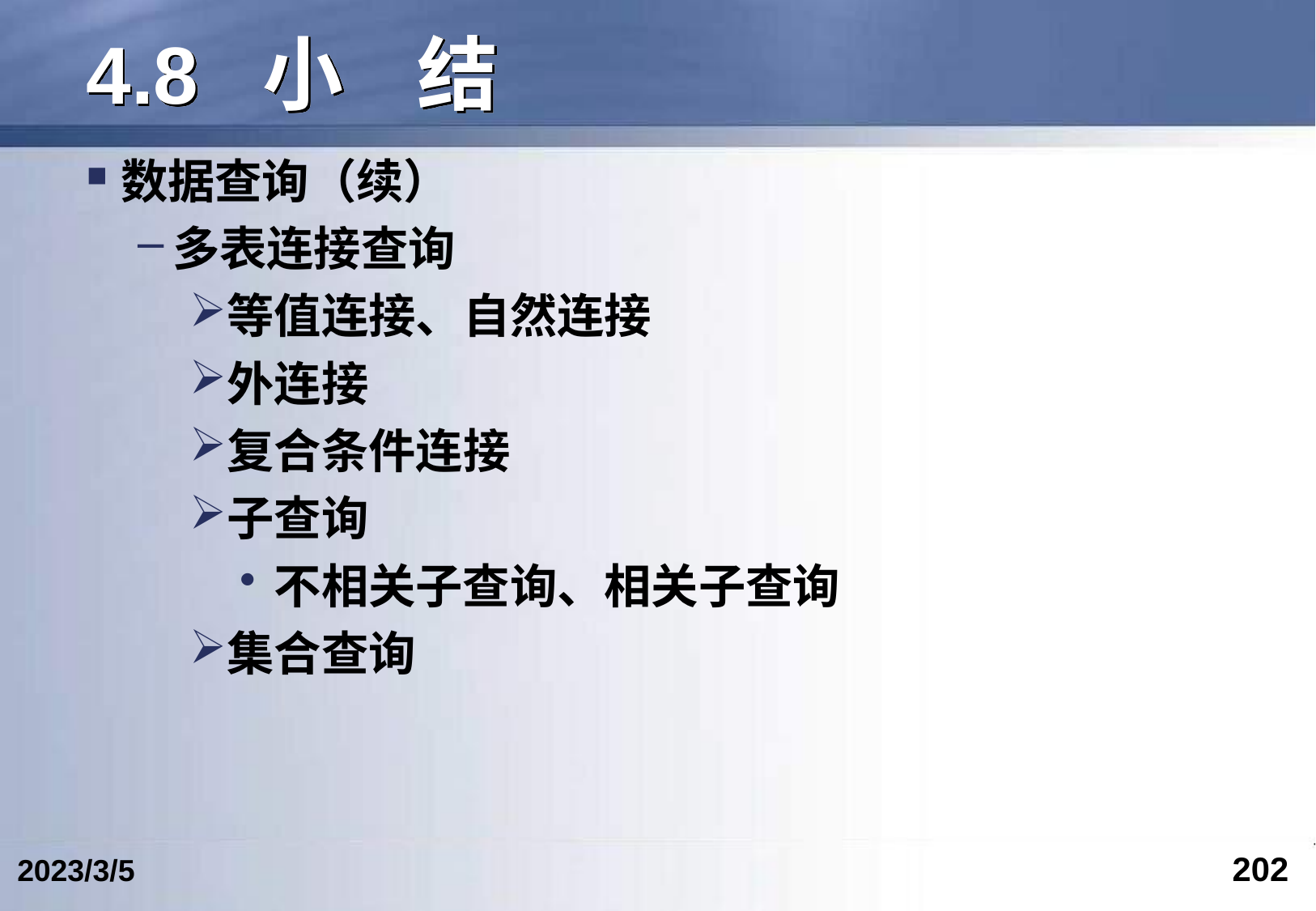

# 4.8  小    结
数据查询（续）
多表连接查询
等值连接、自然连接
外连接
复合条件连接
子查询
不相关子查询、相关子查询
集合查询

202
2023/3/5